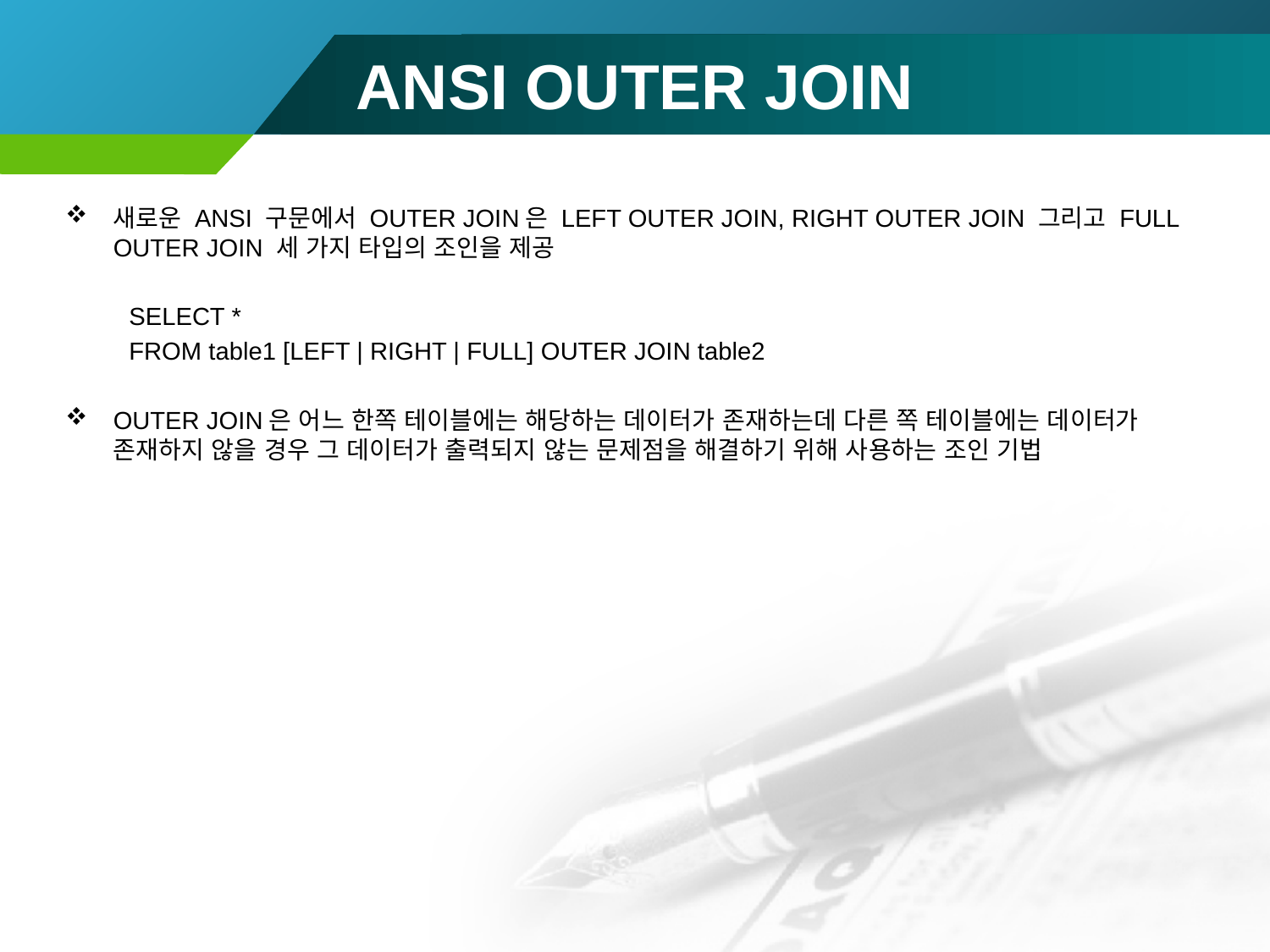

# ANSI OUTER JOIN
새로운 ANSI 구문에서 OUTER JOIN은 LEFT OUTER JOIN, RIGHT OUTER JOIN 그리고 FULL OUTER JOIN 세 가지 타입의 조인을 제공

SELECT *
FROM table1 [LEFT | RIGHT | FULL] OUTER JOIN table2

OUTER JOIN은 어느 한쪽 테이블에는 해당하는 데이터가 존재하는데 다른 쪽 테이블에는 데이터가 존재하지 않을 경우 그 데이터가 출력되지 않는 문제점을 해결하기 위해 사용하는 조인 기법